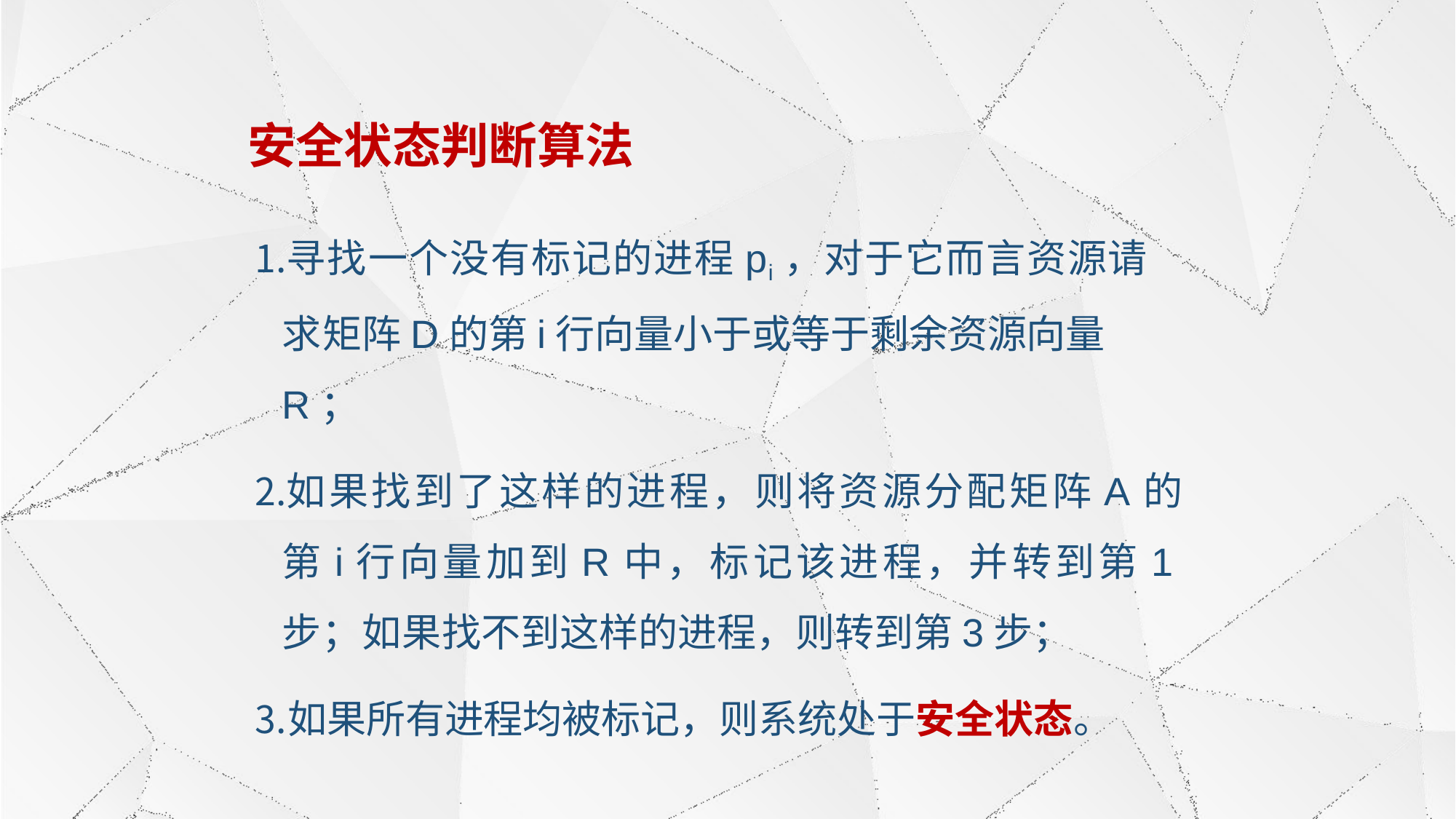

# 安全状态判断算法
寻找一个没有标记的进程pi，对于它而言资源请求矩阵D的第i行向量小于或等于剩余资源向量R；
如果找到了这样的进程，则将资源分配矩阵A的第i行向量加到R中，标记该进程，并转到第1步；如果找不到这样的进程，则转到第3步；
如果所有进程均被标记，则系统处于安全状态。